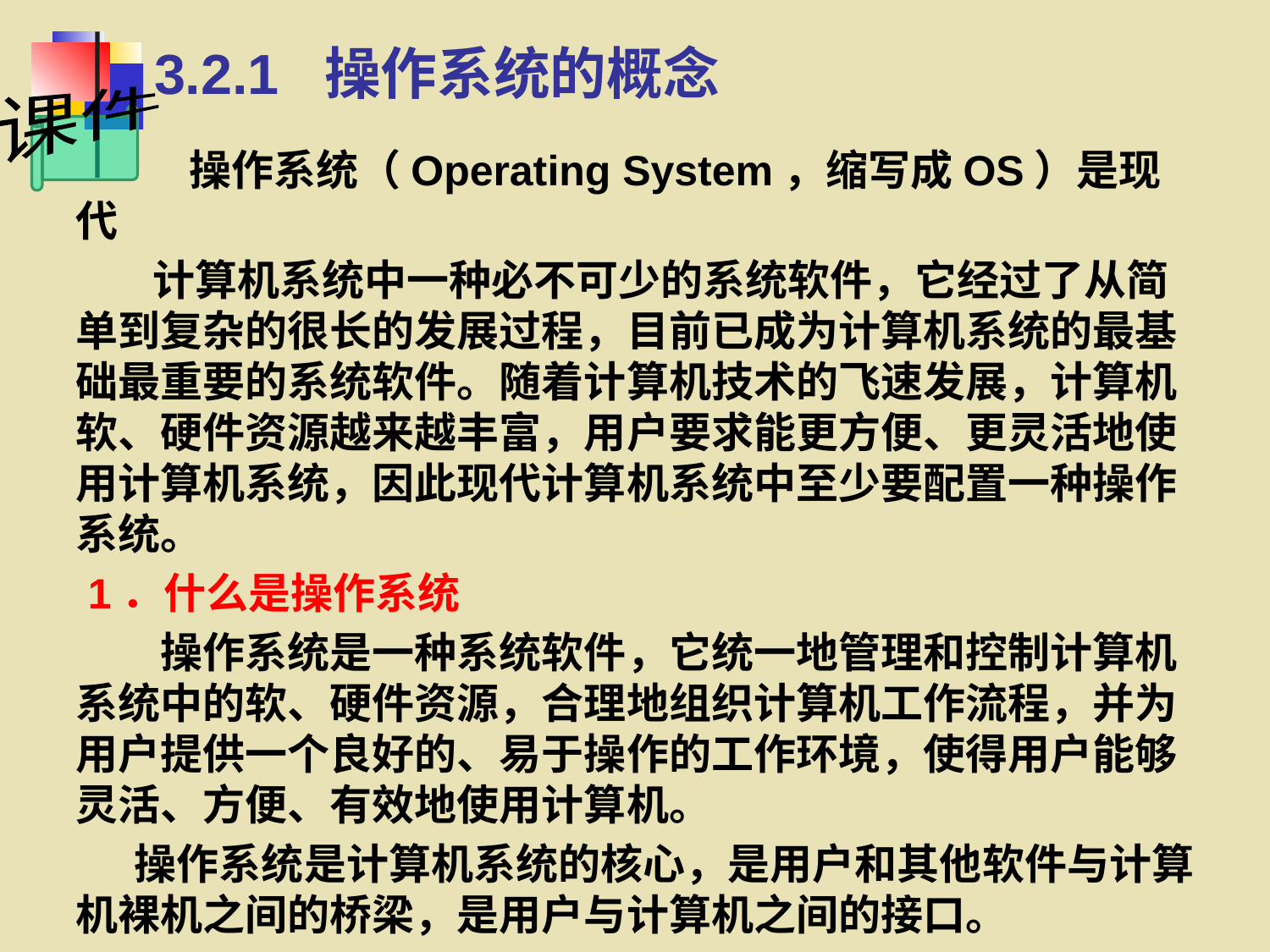

3.2.1  操作系统的概念

　　   操作系统（Operating System，缩写成OS）是现代
       计算机系统中一种必不可少的系统软件，它经过了从简单到复杂的很长的发展过程，目前已成为计算机系统的最基础最重要的系统软件。随着计算机技术的飞速发展，计算机软、硬件资源越来越丰富，用户要求能更方便、更灵活地使用计算机系统，因此现代计算机系统中至少要配置一种操作系统。
 1．什么是操作系统
　　操作系统是一种系统软件，它统一地管理和控制计算机系统中的软、硬件资源，合理地组织计算机工作流程，并为用户提供一个良好的、易于操作的工作环境，使得用户能够灵活、方便、有效地使用计算机。
     操作系统是计算机系统的核心，是用户和其他软件与计算机裸机之间的桥梁，是用户与计算机之间的接口。